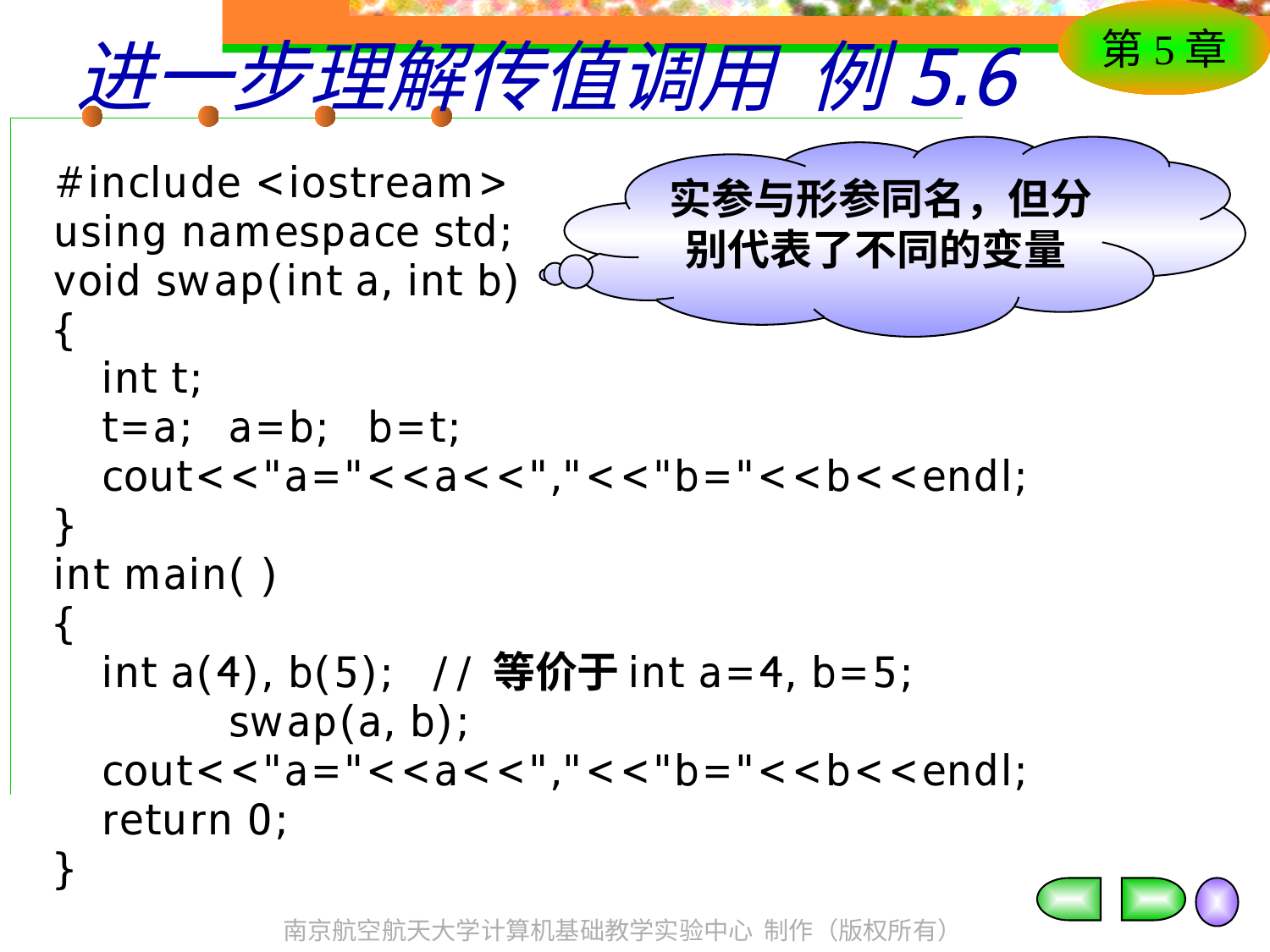

# 进一步理解传值调用  例5.6
实参与形参同名，但分别代表了不同的变量
#include <iostream>
using namespace std;
void swap(int a, int b)
{
	int t;
	t=a;	a=b;   b=t;
	cout<<"a="<<a<<","<<"b="<<b<<endl;
}
int main( )
{
	int a(4), b(5);   //等价于int a=4, b=5;
		swap(a, b);
	cout<<"a="<<a<<","<<"b="<<b<<endl;
	return 0;
}